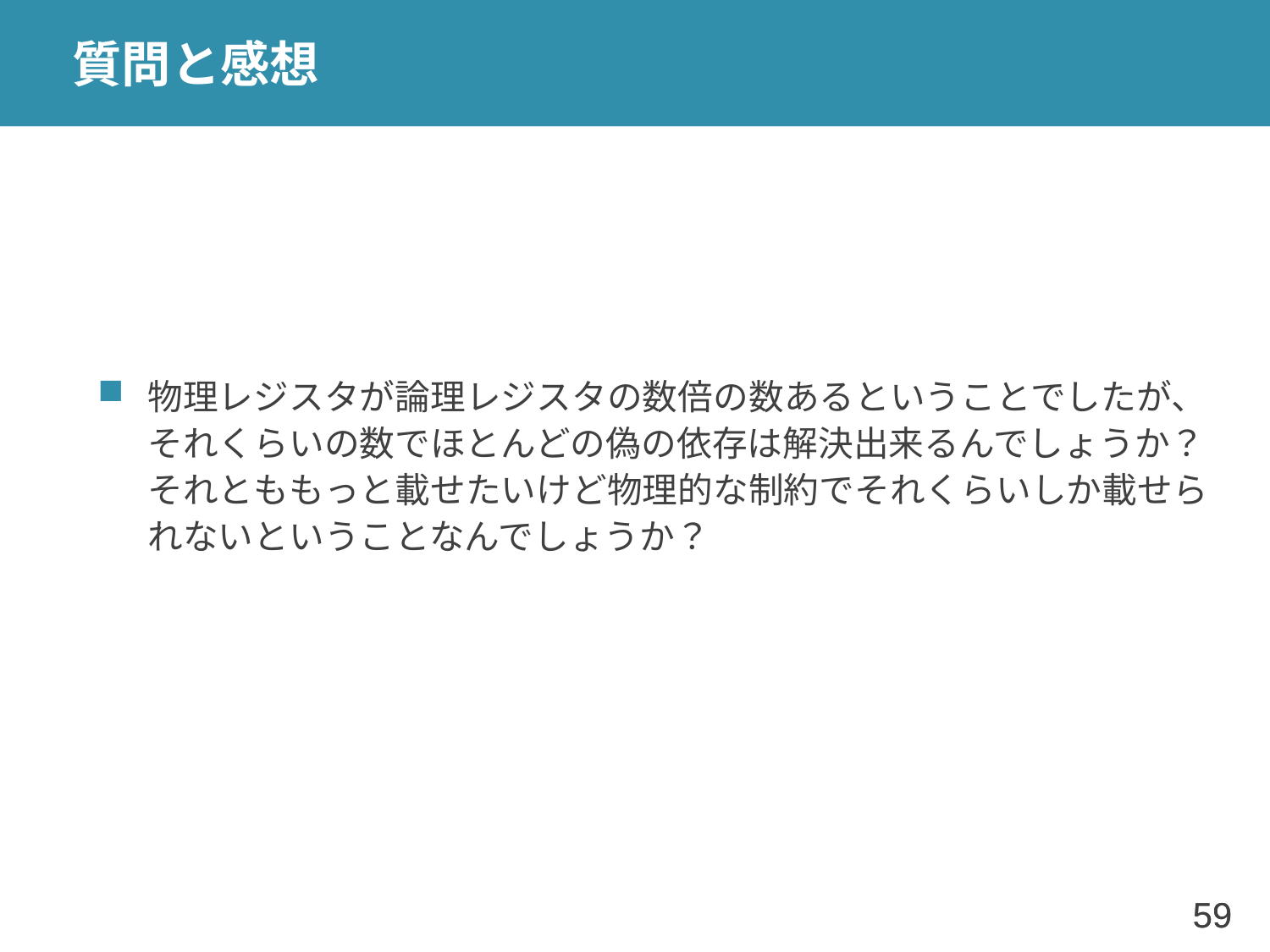

# 質問と感想
物理レジスタが論理レジスタの数倍の数あるということでしたが、それくらいの数でほとんどの偽の依存は解決出来るんでしょうか？それとももっと載せたいけど物理的な制約でそれくらいしか載せられないということなんでしょうか？